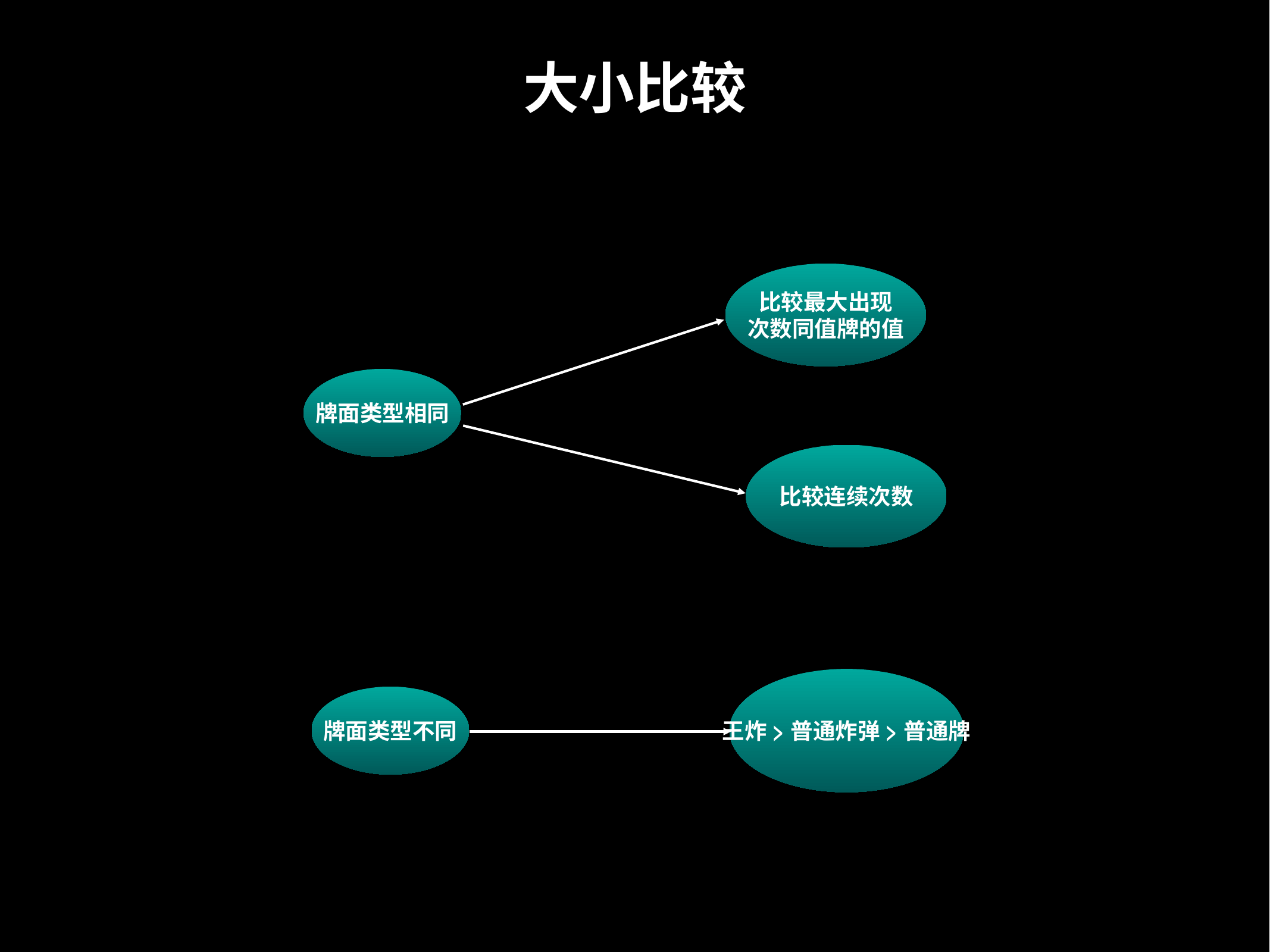

大小比较

比较最大出现
次数同值牌的值

牌面类型相同

比较连续次数

牌面类型不同
王炸>普通炸弹>普通牌